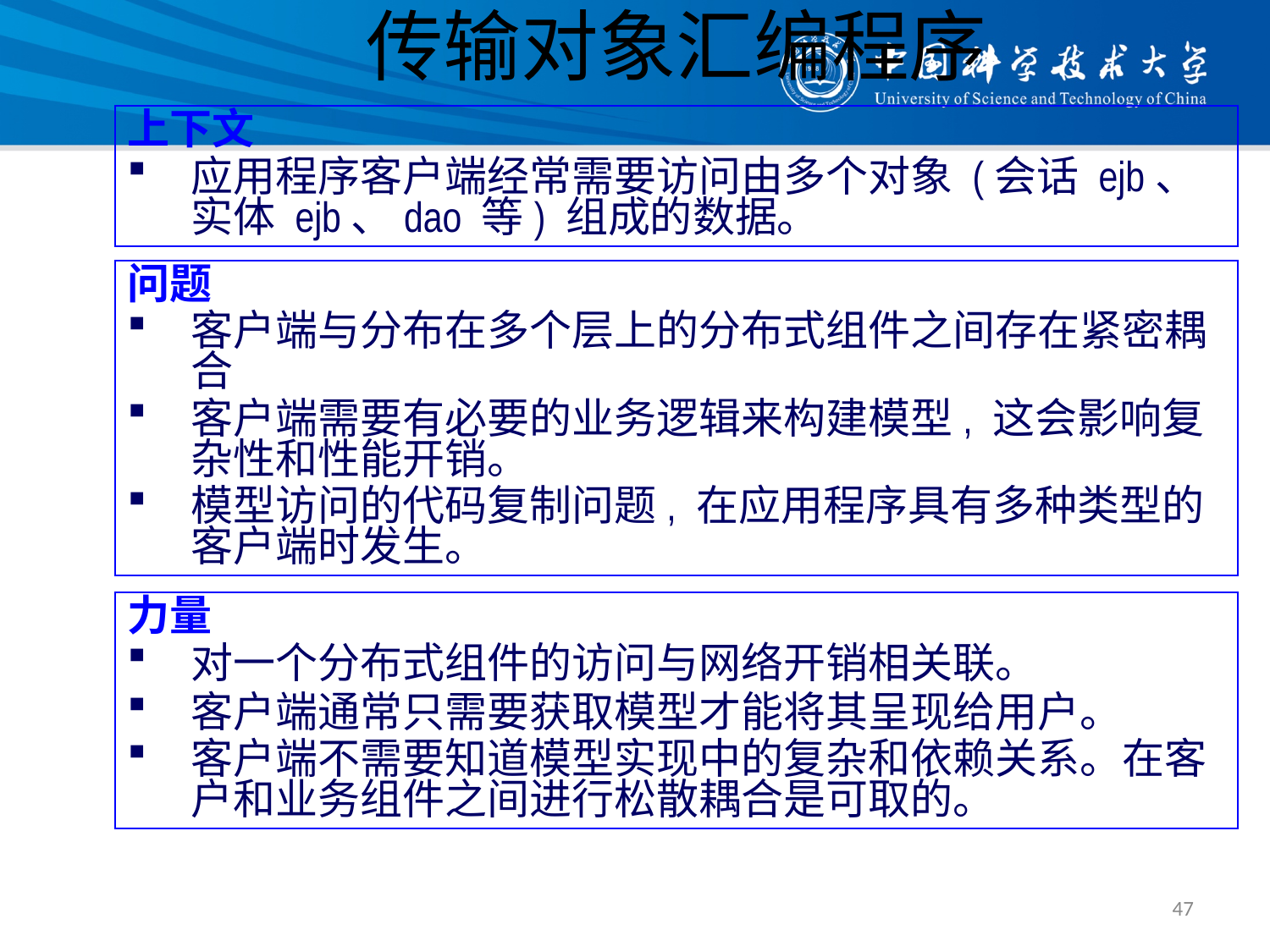

# 传输对象汇编程序
上下文
应用程序客户端经常需要访问由多个对象 (会话 ejb、实体 ejb、dao 等) 组成的数据。
问题
客户端与分布在多个层上的分布式组件之间存在紧密耦合
客户端需要有必要的业务逻辑来构建模型, 这会影响复杂性和性能开销。
模型访问的代码复制问题, 在应用程序具有多种类型的客户端时发生。
力量
对一个分布式组件的访问与网络开销相关联。
客户端通常只需要获取模型才能将其呈现给用户。
客户端不需要知道模型实现中的复杂和依赖关系。在客户和业务组件之间进行松散耦合是可取的。
47